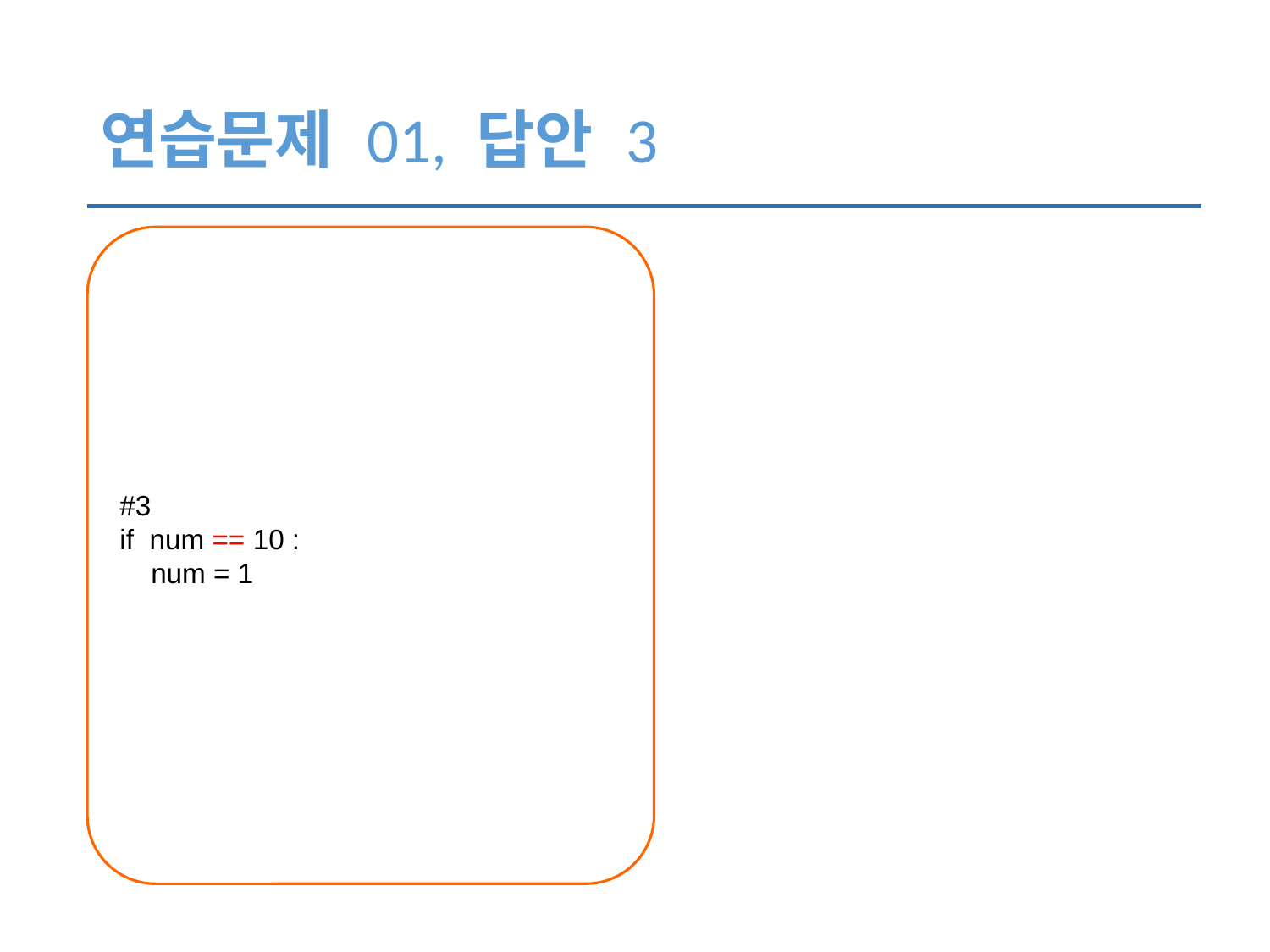

# 연습문제 01, 답안 3

#3
if  num == 10 :
    num = 1